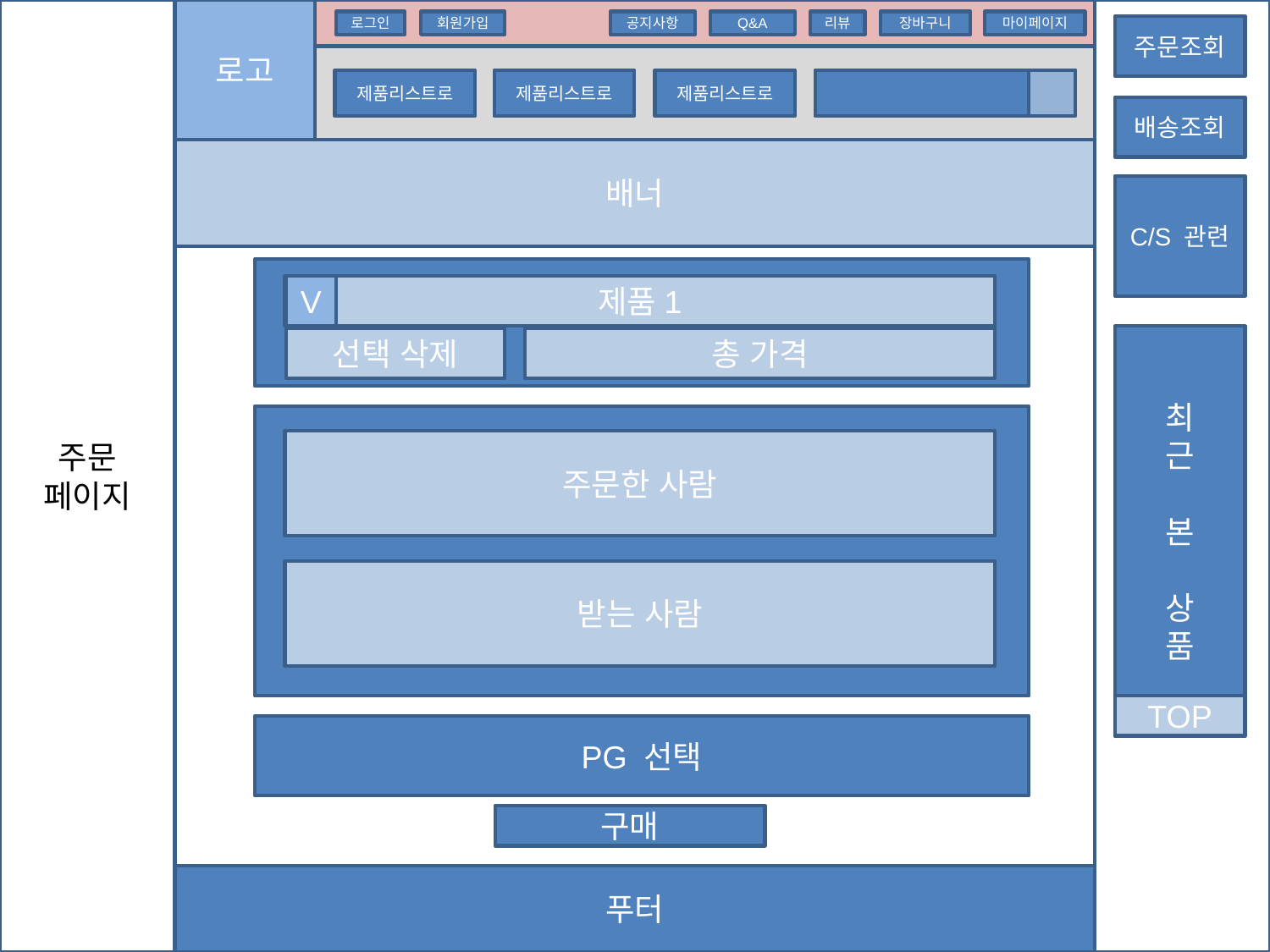

주문
페이지

로고

로그인
회원가입
공지사항
Q&A
리뷰
장바구니
마이페이지
제품리스트로
제품리스트로
제품리스트로

주문조회

배송조회
배너
C/S 관련

제품1
V
최
근

본

상
품
선택 삭제
총 가격

주문한 사람
받는 사람
TOP
PG 선택
구매
푸터